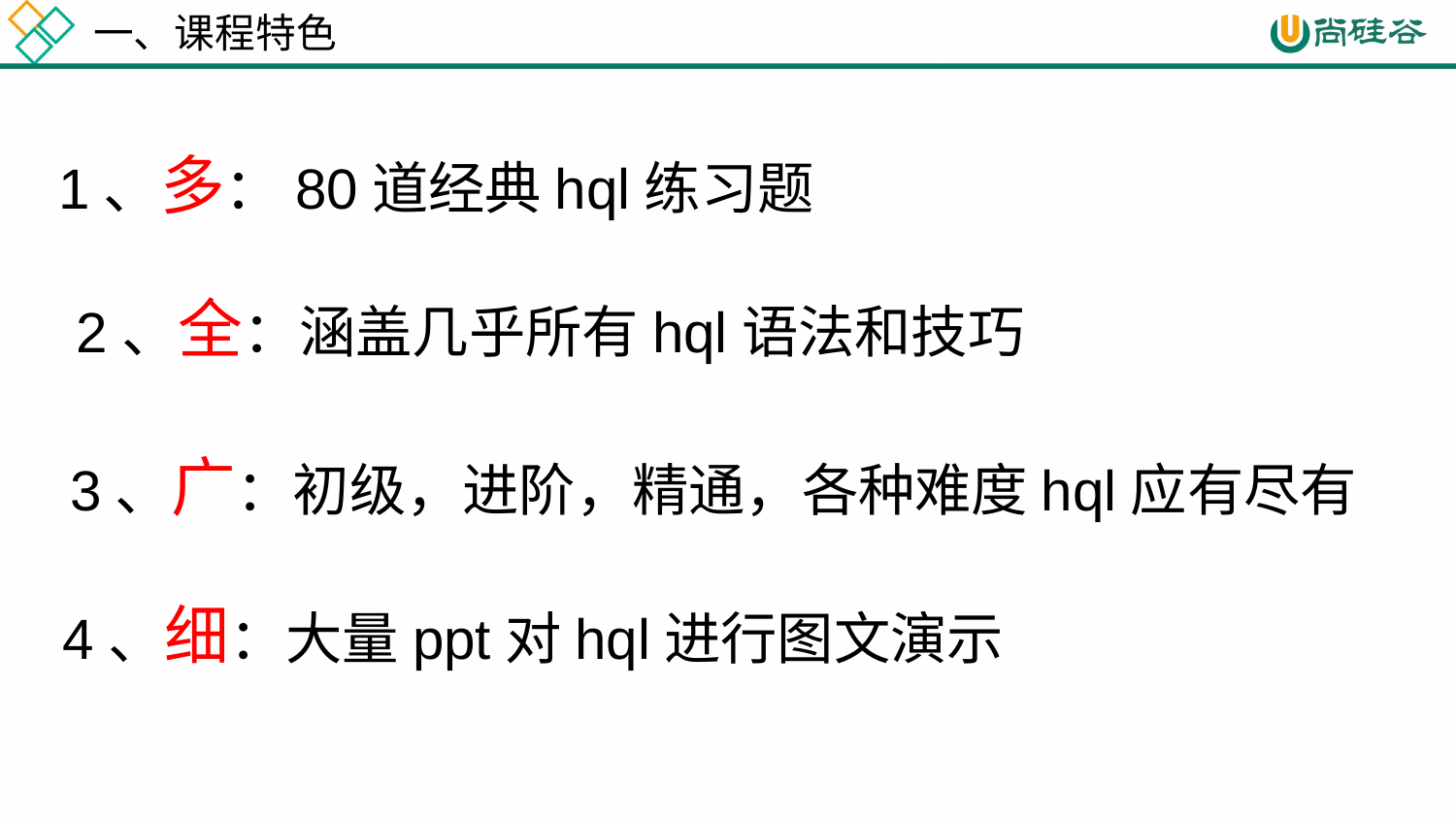

一、课程特色
1、多：80道经典hql练习题
2、全：涵盖几乎所有hql语法和技巧
3、广：初级，进阶，精通，各种难度hql应有尽有
4、细：大量ppt对hql进行图文演示